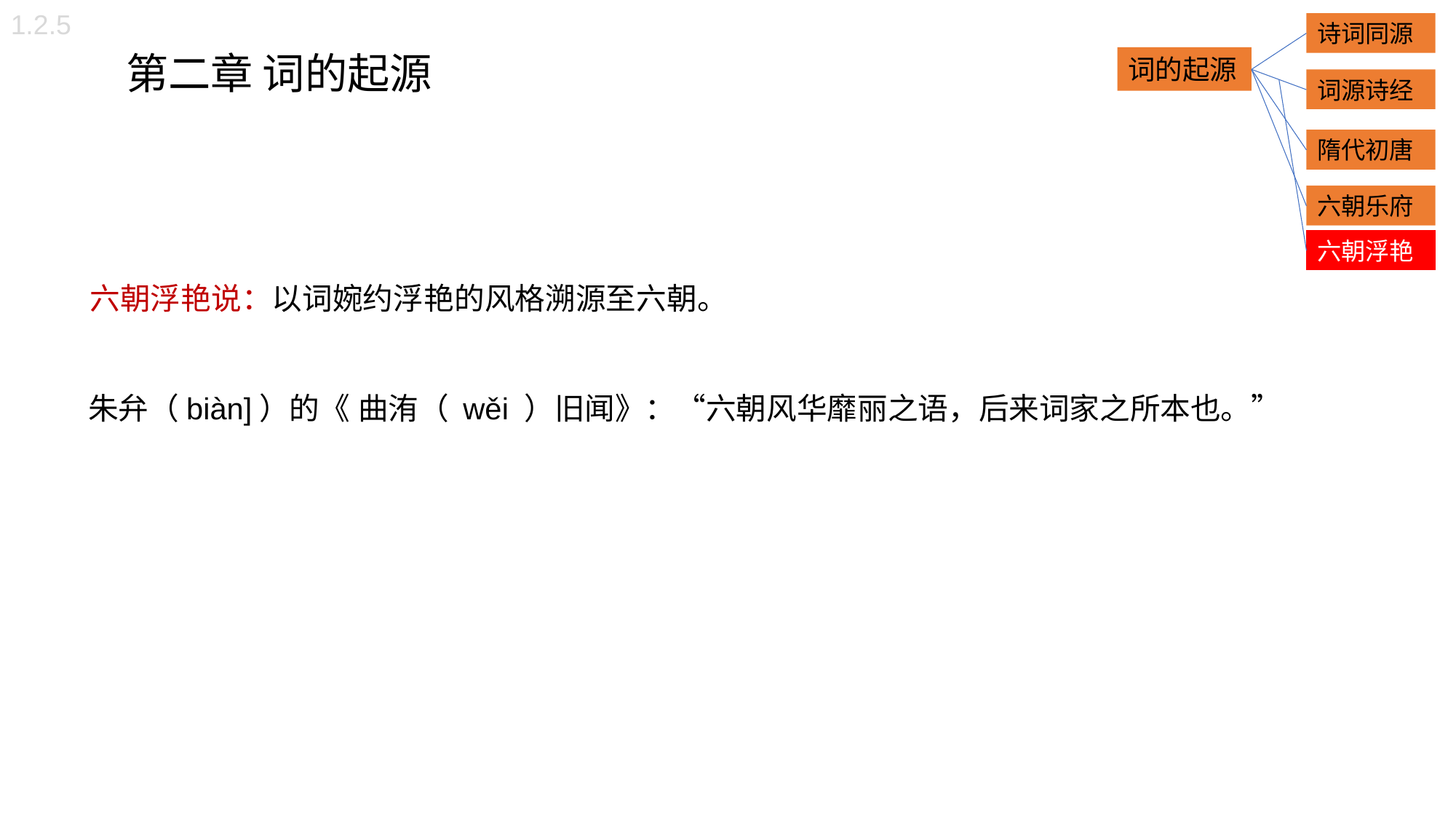

1.2.5
诗词同源
第二章 词的起源
词的起源
词源诗经
隋代初唐
六朝乐府

六朝浮艳说：以词婉约浮艳的风格溯源至六朝。

朱弁（biàn]）的《 曲洧（ wěi ）旧闻》：“六朝风华靡丽之语，后来词家之所本也。”

六朝浮艳